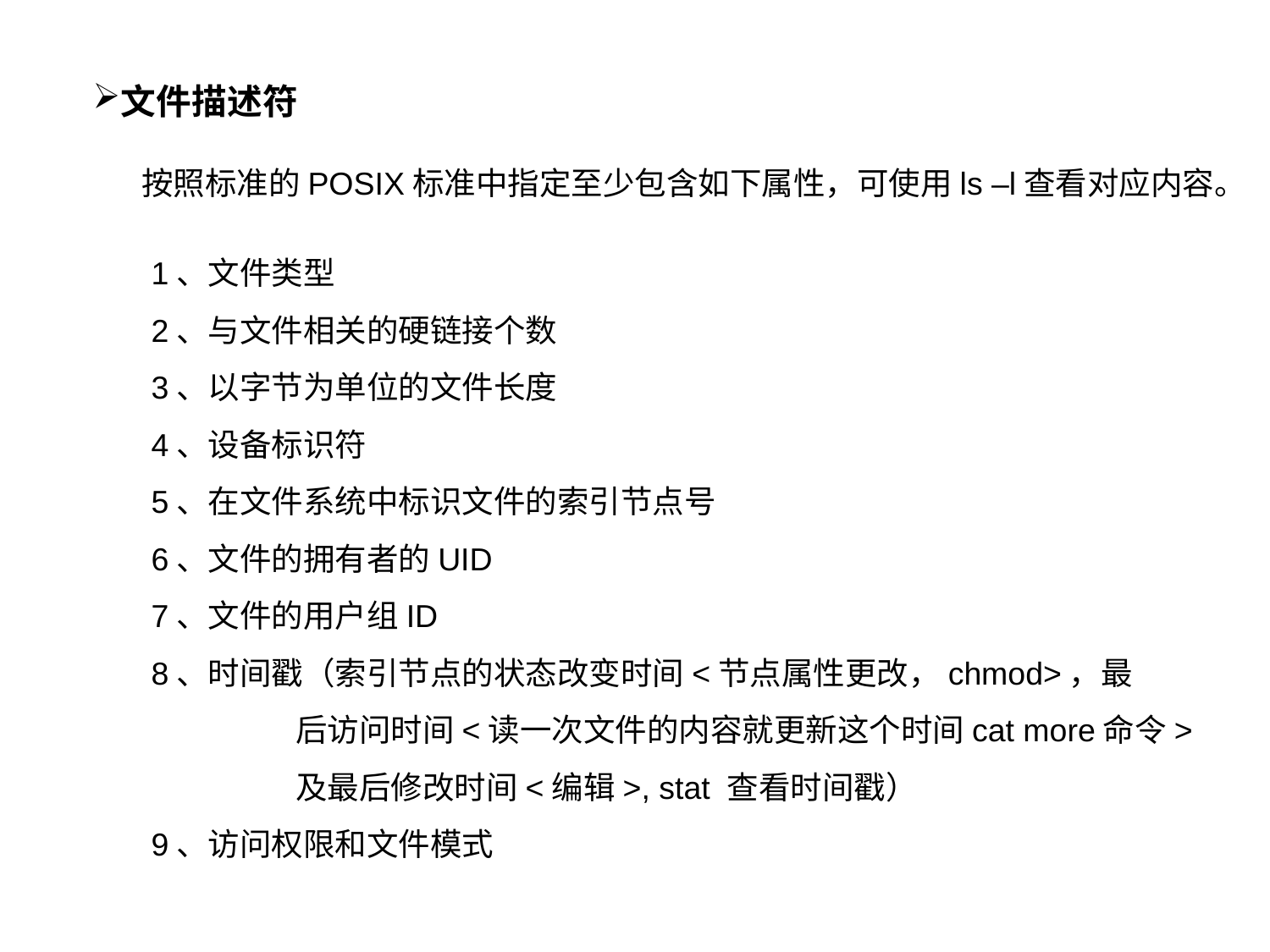

文件描述符
按照标准的POSIX标准中指定至少包含如下属性，可使用ls –l查看对应内容。
1、文件类型
2、与文件相关的硬链接个数
3、以字节为单位的文件长度
4、设备标识符
5、在文件系统中标识文件的索引节点号
6、文件的拥有者的UID
7、文件的用户组ID
8、时间戳（索引节点的状态改变时间<节点属性更改，chmod>，最
                   后访问时间<读一次文件的内容就更新这个时间cat more命令>
                   及最后修改时间<编辑>, stat 查看时间戳）
9、访问权限和文件模式